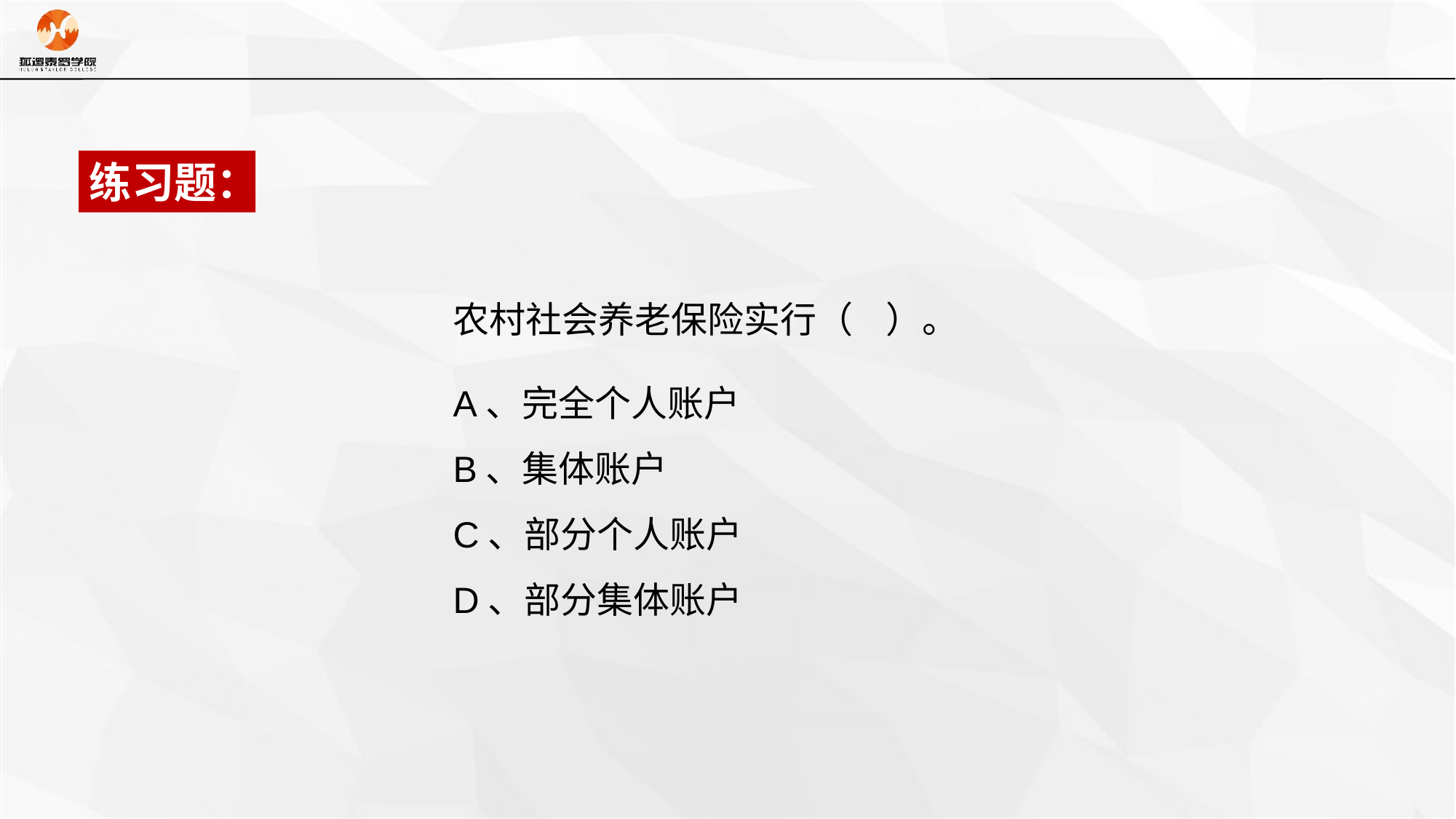

练习题：
农村社会养老保险实行（    ）。
A、完全个人账户
B、集体账户
C、部分个人账户
D、部分集体账户